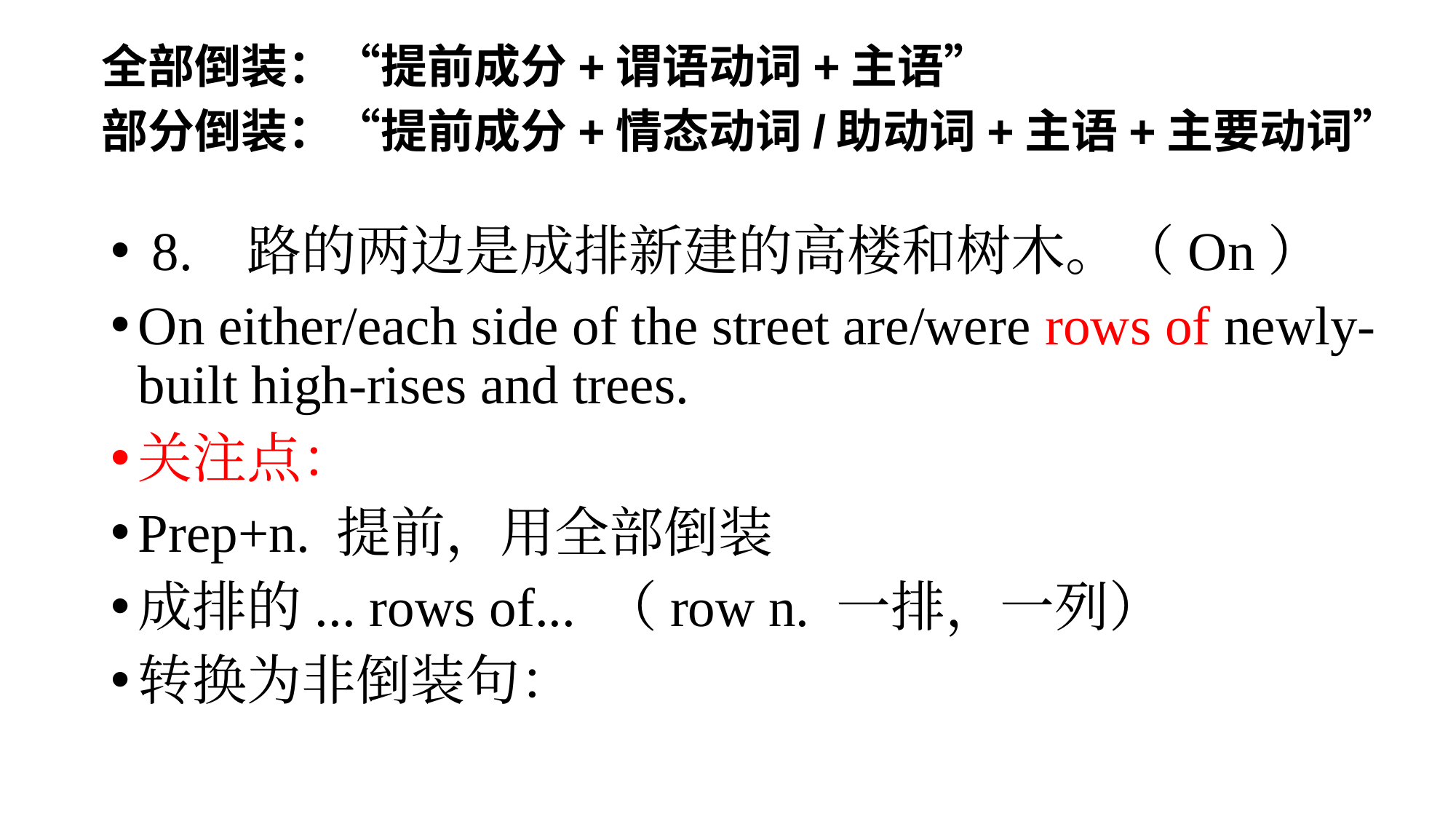

全部倒装：“提前成分+谓语动词+主语”
部分倒装：“提前成分+情态动词/助动词+主语+主要动词”

 8.	路的两边是成排新建的高楼和树木。（On）
On either/each side of the street are/were rows of newly-built high-rises and trees.
关注点：
Prep+n. 提前，用全部倒装
成排的... rows of... （row n. 一排，一列）
转换为非倒装句：